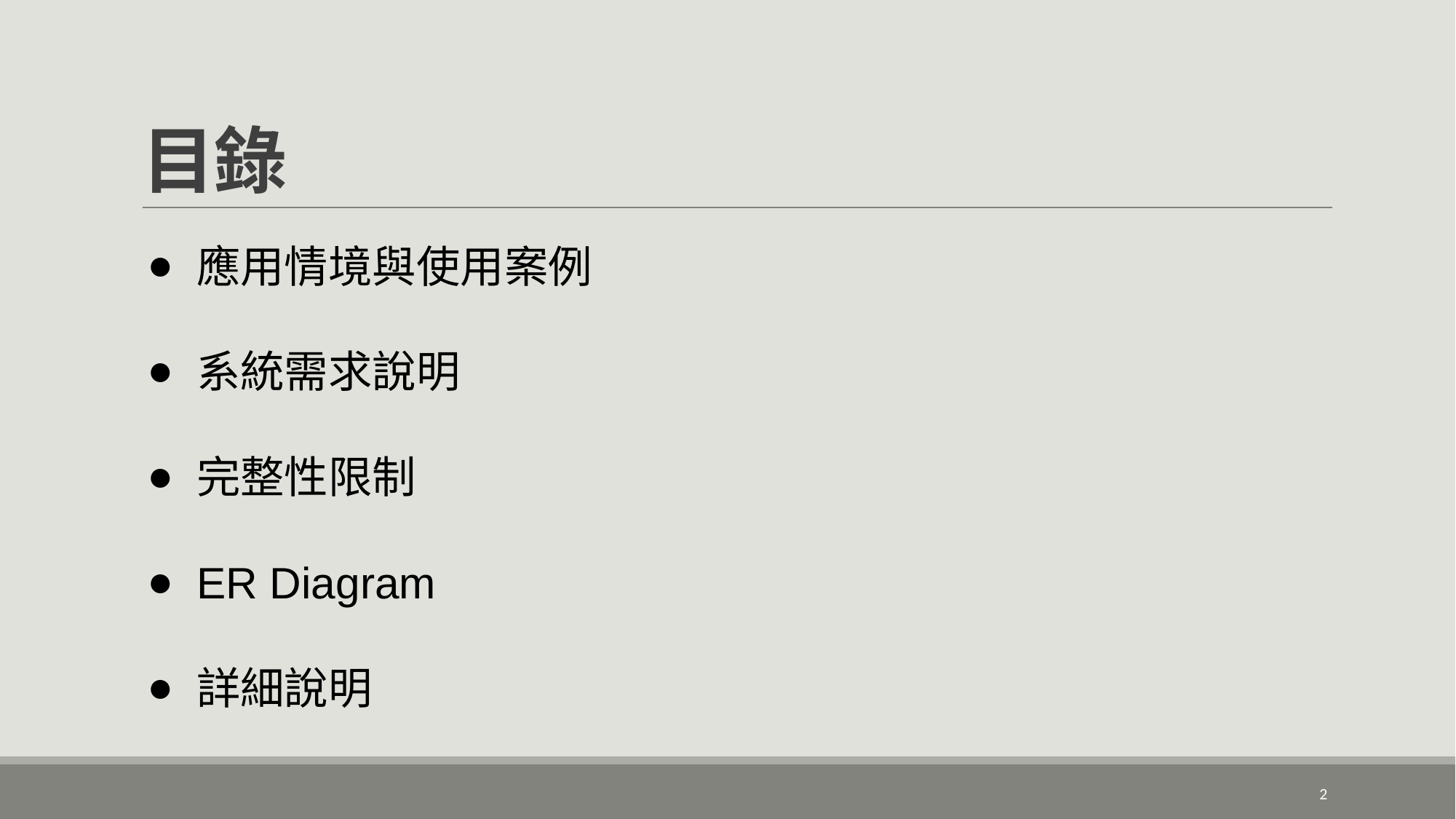

# 目錄
應用情境與使用案例

系統需求說明

完整性限制

ER Diagram

詳細說明
2